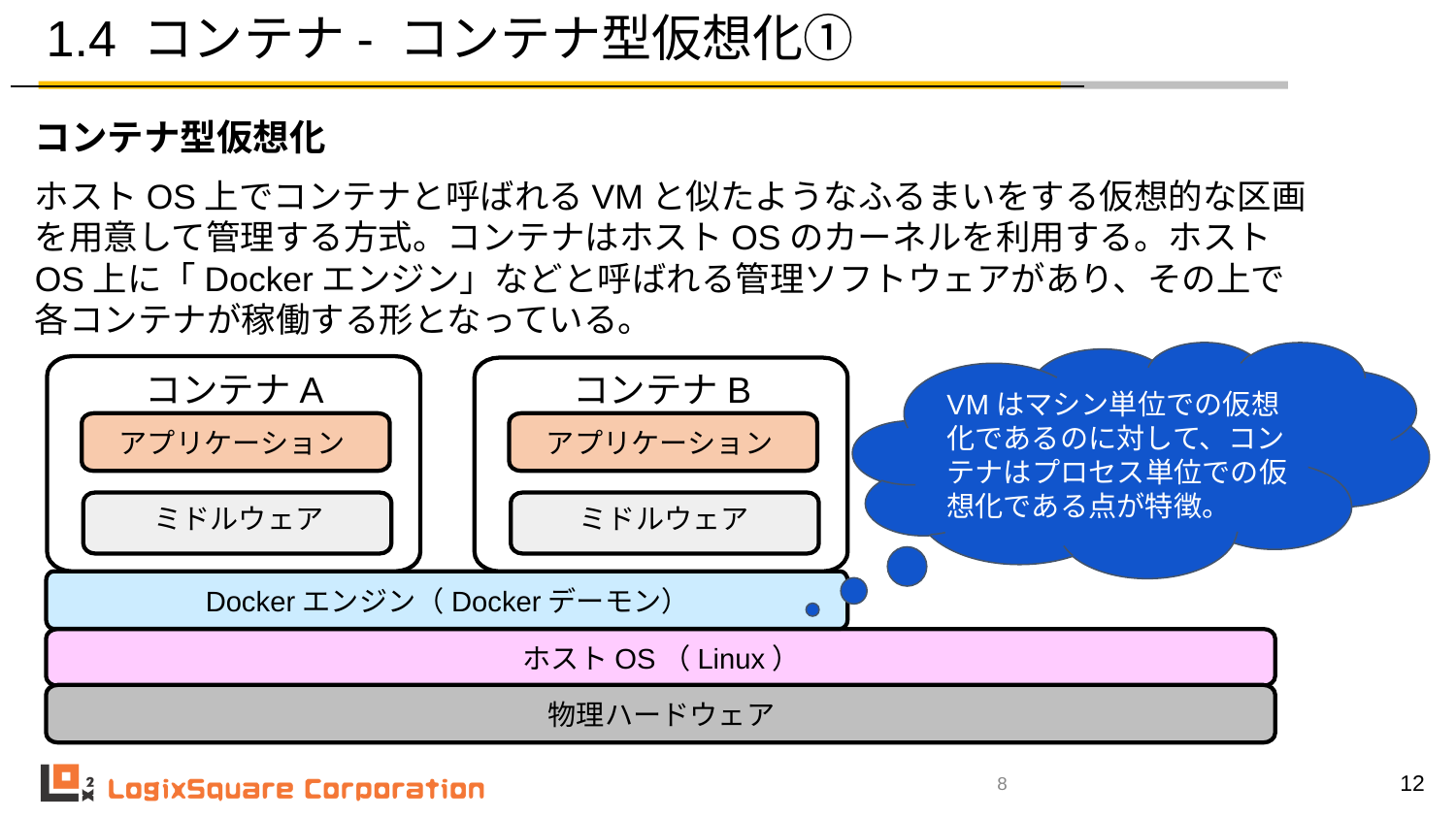

# 1.4 コンテナ- コンテナ型仮想化①

コンテナ型仮想化
ホストOS上でコンテナと呼ばれるVMと似たようなふるまいをする仮想的な区画を用意して管理する方式。コンテナはホストOSのカーネルを利用する。ホストOS上に「Dockerエンジン」などと呼ばれる管理ソフトウェアがあり、その上で各コンテナが稼働する形となっている。

VMはマシン単位での仮想化であるのに対して、コンテナはプロセス単位での仮想化である点が特徴。

コンテナA
コンテナB

アプリケーション
アプリケーション
Dockerエンジン（Dockerデーモン）
ホストOS（Linux）
物理ハードウェア

ミドルウェア
ミドルウェア
12
8